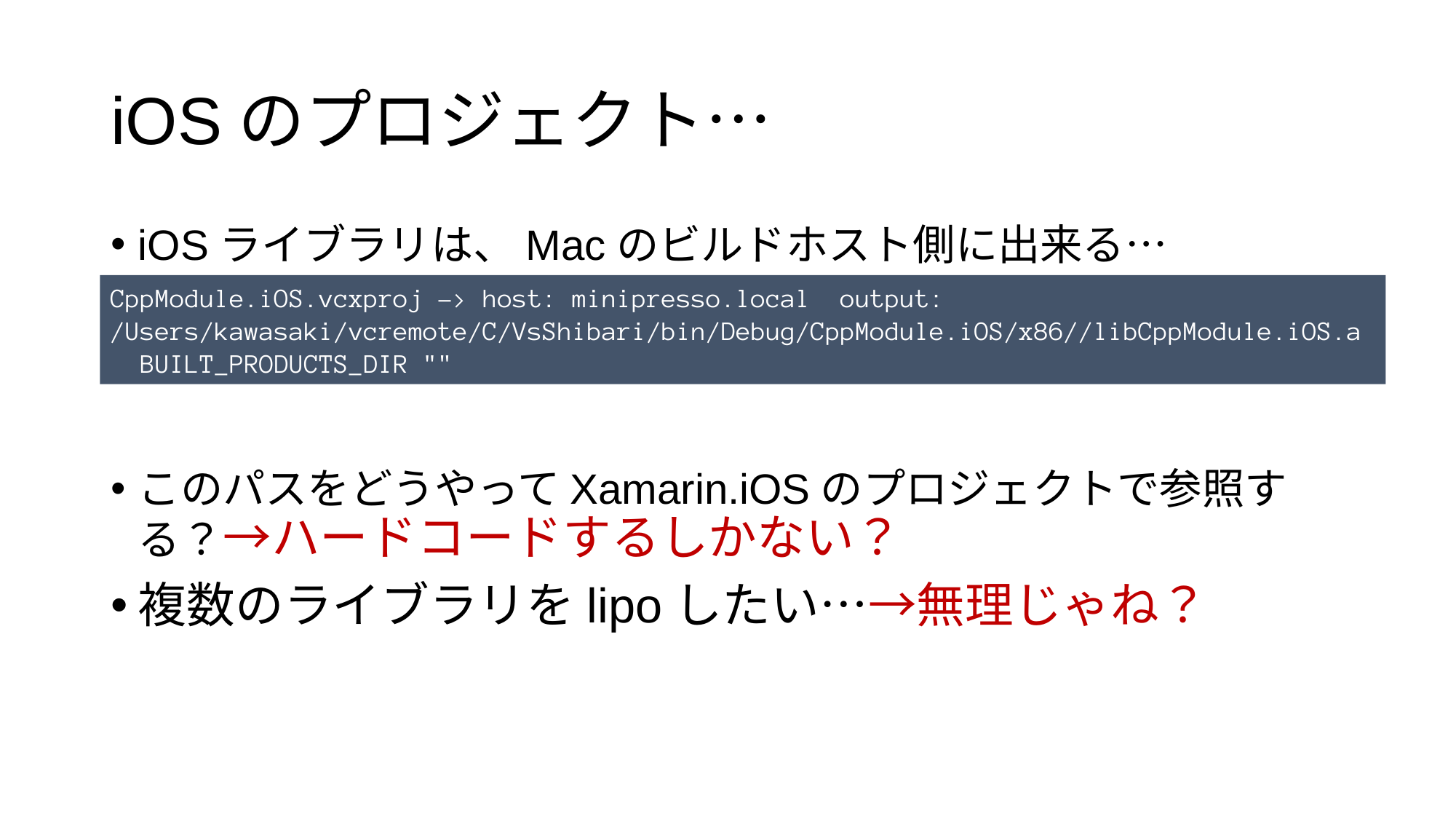

# iOSのプロジェクト…
iOSライブラリは、Macのビルドホスト側に出来る…

このパスをどうやってXamarin.iOSのプロジェクトで参照する？→ハードコードするしかない？
複数のライブラリをlipoしたい…→無理じゃね？
CppModule.iOS.vcxproj -> host: minipresso.local  output: /Users/kawasaki/vcremote/C/VsShibari/bin/Debug/CppModule.iOS/x86//libCppModule.iOS.a
  BUILT_PRODUCTS_DIR ""